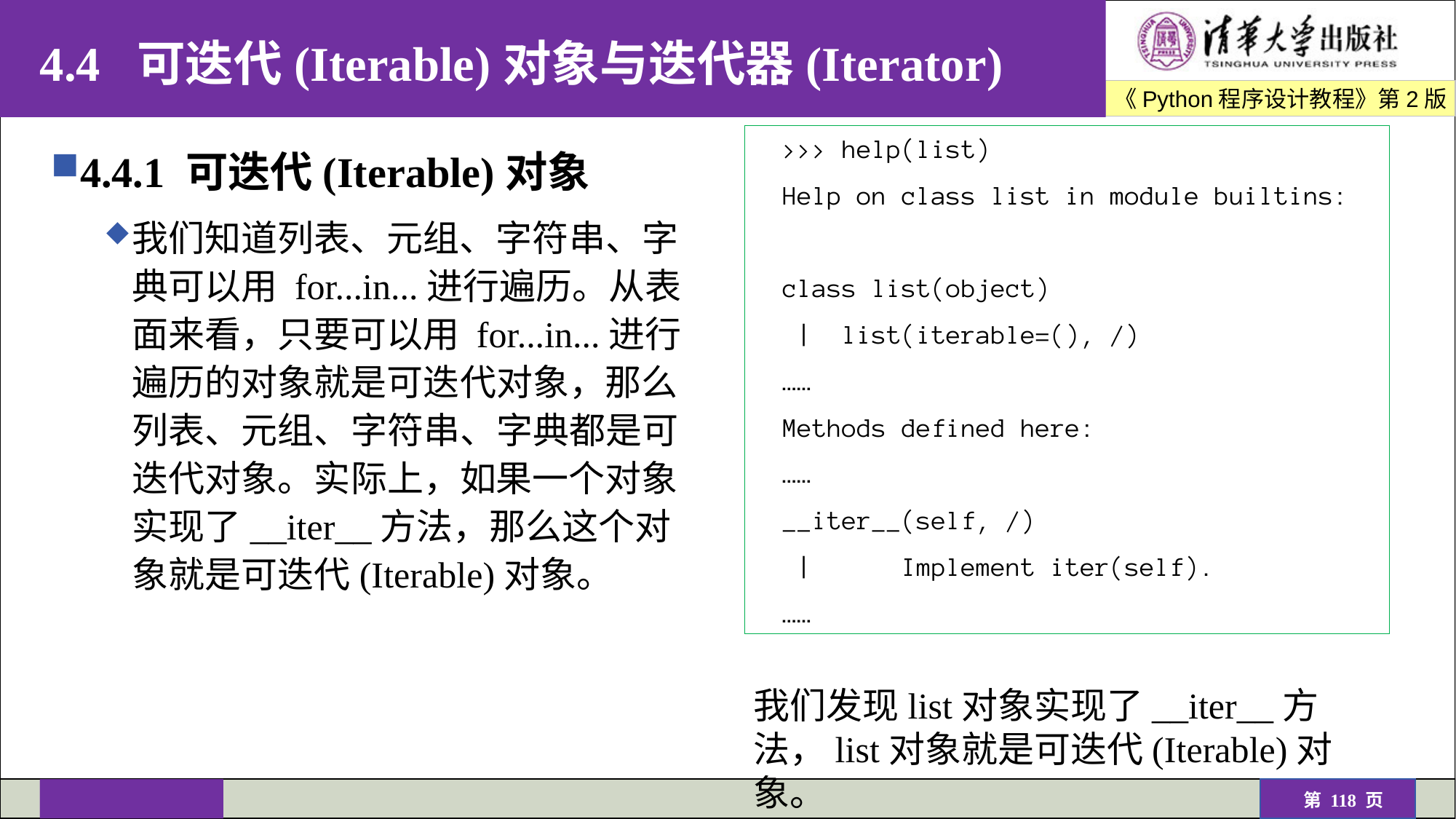

# 4.4  可迭代(Iterable)对象与迭代器(Iterator)
>>> help(list)
Help on class list in module builtins:

class list(object)
 |  list(iterable=(), /)
……
Methods defined here:
……
__iter__(self, /)
 |      Implement iter(self).
……
4.4.1 可迭代(Iterable)对象
我们知道列表、元组、字符串、字典可以用 for...in...进行遍历。从表面来看，只要可以用 for...in...进行遍历的对象就是可迭代对象，那么列表、元组、字符串、字典都是可迭代对象。实际上，如果一个对象实现了__iter__方法，那么这个对象就是可迭代(Iterable)对象。
我们发现list对象实现了__iter__方法，list对象就是可迭代(Iterable)对象。